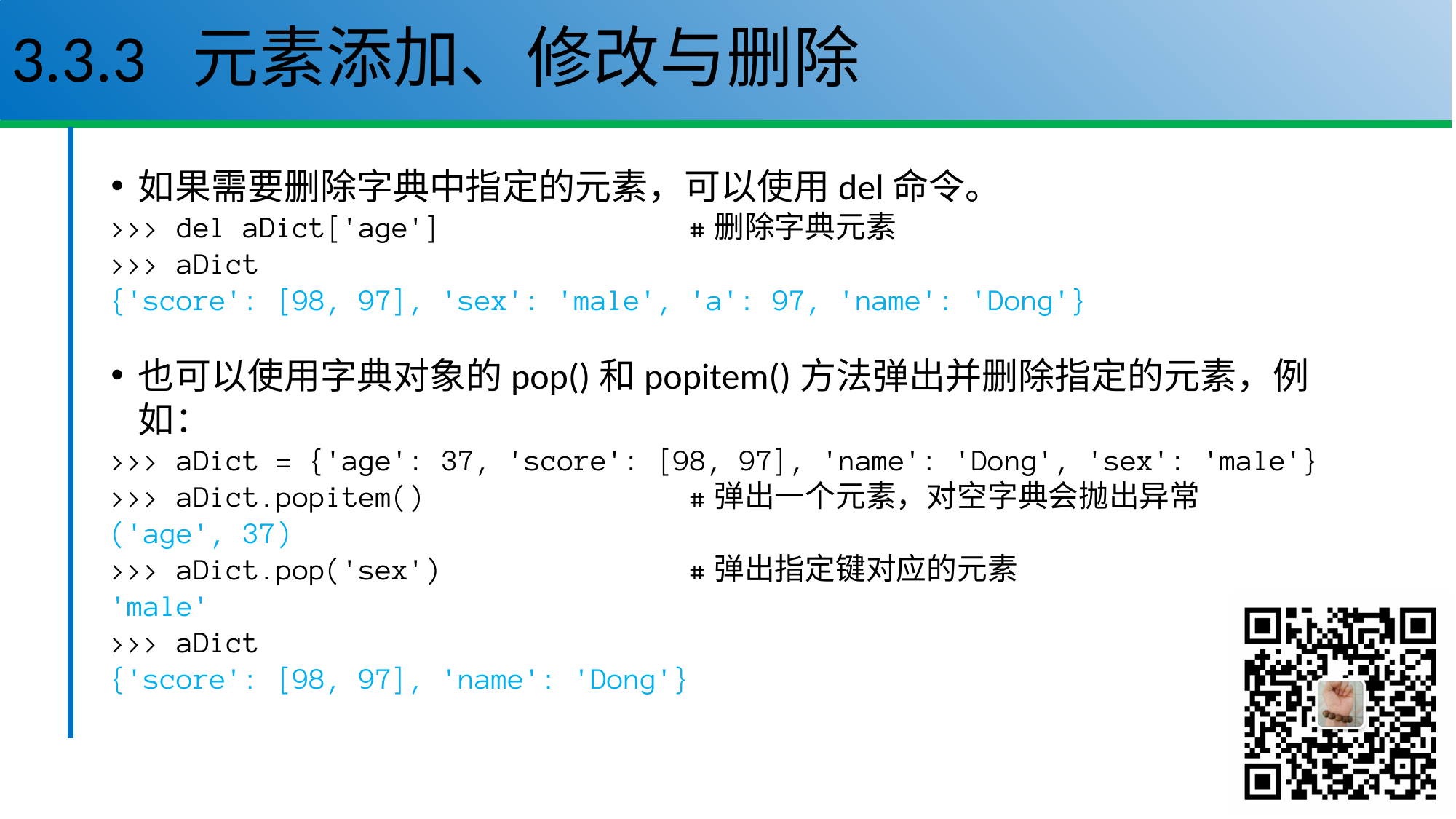

# 3.3.3  元素添加、修改与删除
如果需要删除字典中指定的元素，可以使用del命令。
>>> del aDict['age']               #删除字典元素
>>> aDict
{'score': [98, 97], 'sex': 'male', 'a': 97, 'name': 'Dong'}

也可以使用字典对象的pop()和popitem()方法弹出并删除指定的元素，例如：
>>> aDict = {'age': 37, 'score': [98, 97], 'name': 'Dong', 'sex': 'male'}
>>> aDict.popitem()                #弹出一个元素，对空字典会抛出异常
('age', 37)
>>> aDict.pop('sex')               #弹出指定键对应的元素
'male'
>>> aDict
{'score': [98, 97], 'name': 'Dong'}
62